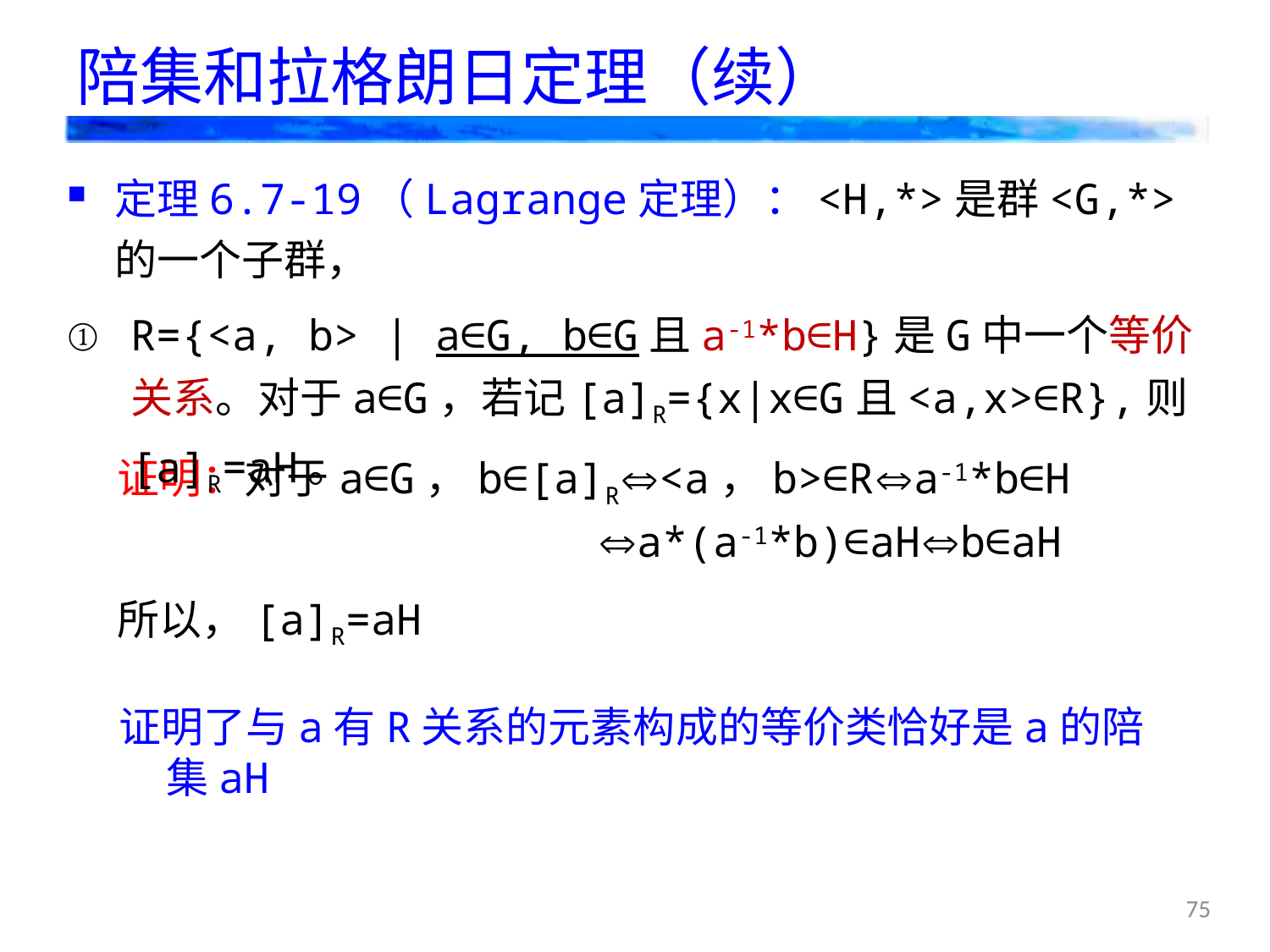

# 陪集和拉格朗日定理（续）
定理6.7-19（Lagrange定理）：<H,*>是群<G,*>的一个子群，
R={<a, b> | a∈G, b∈G且a-1*b∈H}是G中一个等价关系。对于a∈G，若记[a]R={x|x∈G且<a,x>∈R},则[a]R=aH。
证明：对于a∈G，b∈[a]R⇔<a，b>∈R⇔a-1*b∈H ⇔a*(a-1*b)∈aH⇔b∈aH
所以，[a]R=aH
证明了与a有R关系的元素构成的等价类恰好是a的陪集aH
75